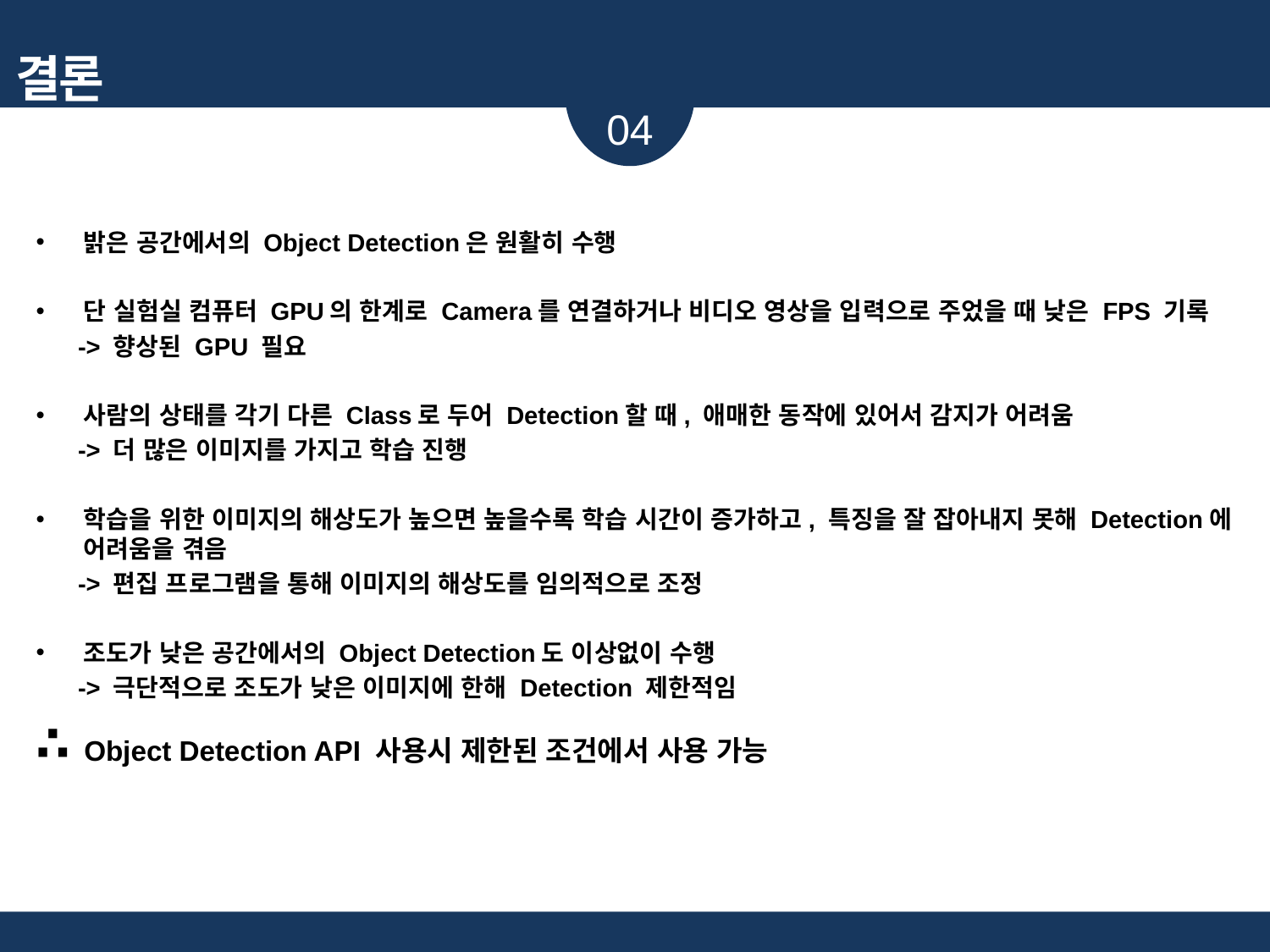

결론
04

밝은 공간에서의 Object Detection은 원활히 수행

단 실험실 컴퓨터 GPU의 한계로 Camera를 연결하거나 비디오 영상을 입력으로 주었을 때 낮은 FPS 기록
      -> 향상된 GPU 필요

사람의 상태를 각기 다른 Class로 두어 Detection할 때, 애매한 동작에 있어서 감지가 어려움
      -> 더 많은 이미지를 가지고 학습 진행

학습을 위한 이미지의 해상도가 높으면 높을수록 학습 시간이 증가하고, 특징을 잘 잡아내지 못해 Detection에 어려움을 겪음
      -> 편집 프로그램을 통해 이미지의 해상도를 임의적으로 조정

조도가 낮은 공간에서의 Object Detection도 이상없이 수행
      -> 극단적으로 조도가 낮은 이미지에 한해 Detection 제한적임
∴ Object Detection API 사용시 제한된 조건에서 사용 가능